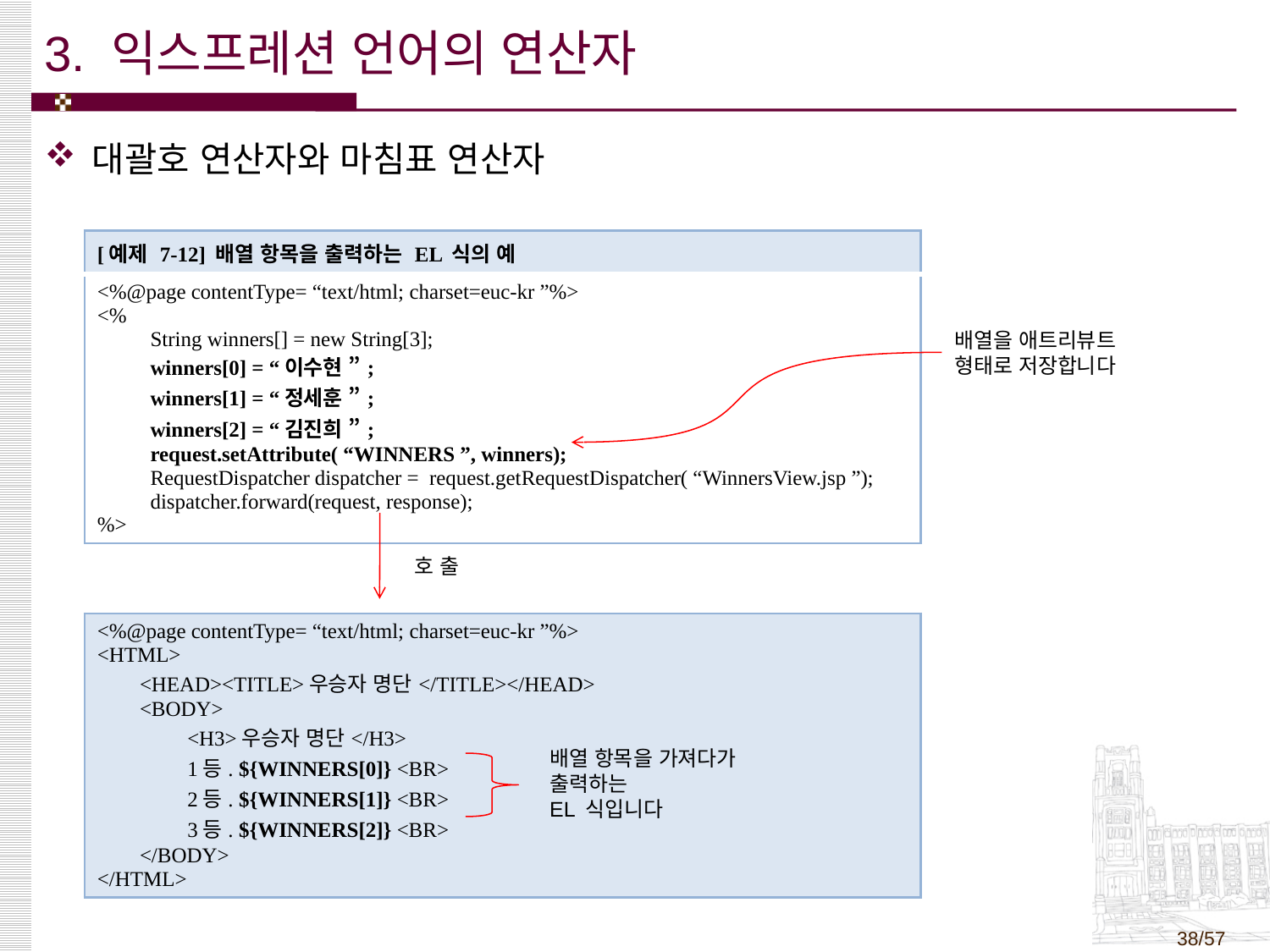

# 3. 익스프레션 언어의 연산자
대괄호 연산자와 마침표 연산자

| [예제 7-12] 배열 항목을 출력하는 EL 식의 예 |
| --- |
| <%@page contentType= “text/html; charset=euc-kr ”%> <% String winners[] = new String[3]; winners[0] = “이수현 ”; winners[1] = “정세훈 ”; winners[2] = “김진희 ”; request.setAttribute( “WINNERS ”, winners); RequestDispatcher dispatcher = request.getRequestDispatcher( “WinnersView.jsp ”); dispatcher.forward(request, response); %> |
배열을 애트리뷰트 형태로 저장합니다
호 출
| <%@page contentType= “text/html; charset=euc-kr ”%> <HTML> <HEAD><TITLE>우승자 명단</TITLE></HEAD> <BODY> <H3>우승자 명단</H3> 1등. ${WINNERS[0]} <BR> 2등. ${WINNERS[1]} <BR> 3등. ${WINNERS[2]} <BR> </BODY> </HTML> |
| --- |

배열 항목을 가져다가 출력하는
EL 식입니다